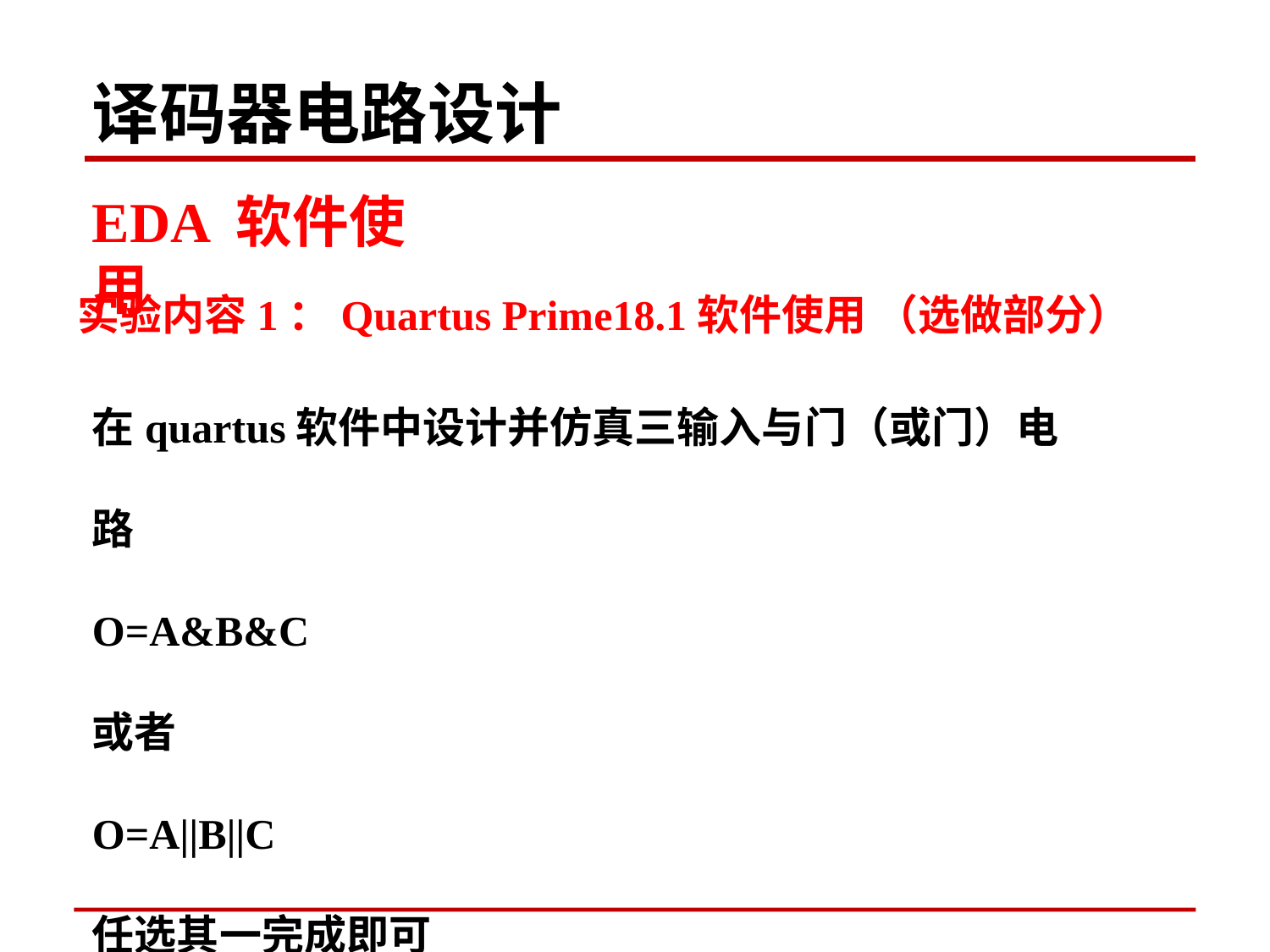

译码器电路设计
EDA 软件使用
实验内容1：Quartus Prime18.1软件使用 （选做部分）
在quartus软件中设计并仿真三输入与门（或门）电路
O=A&B&C
或者
O=A||B||C
任选其一完成即可